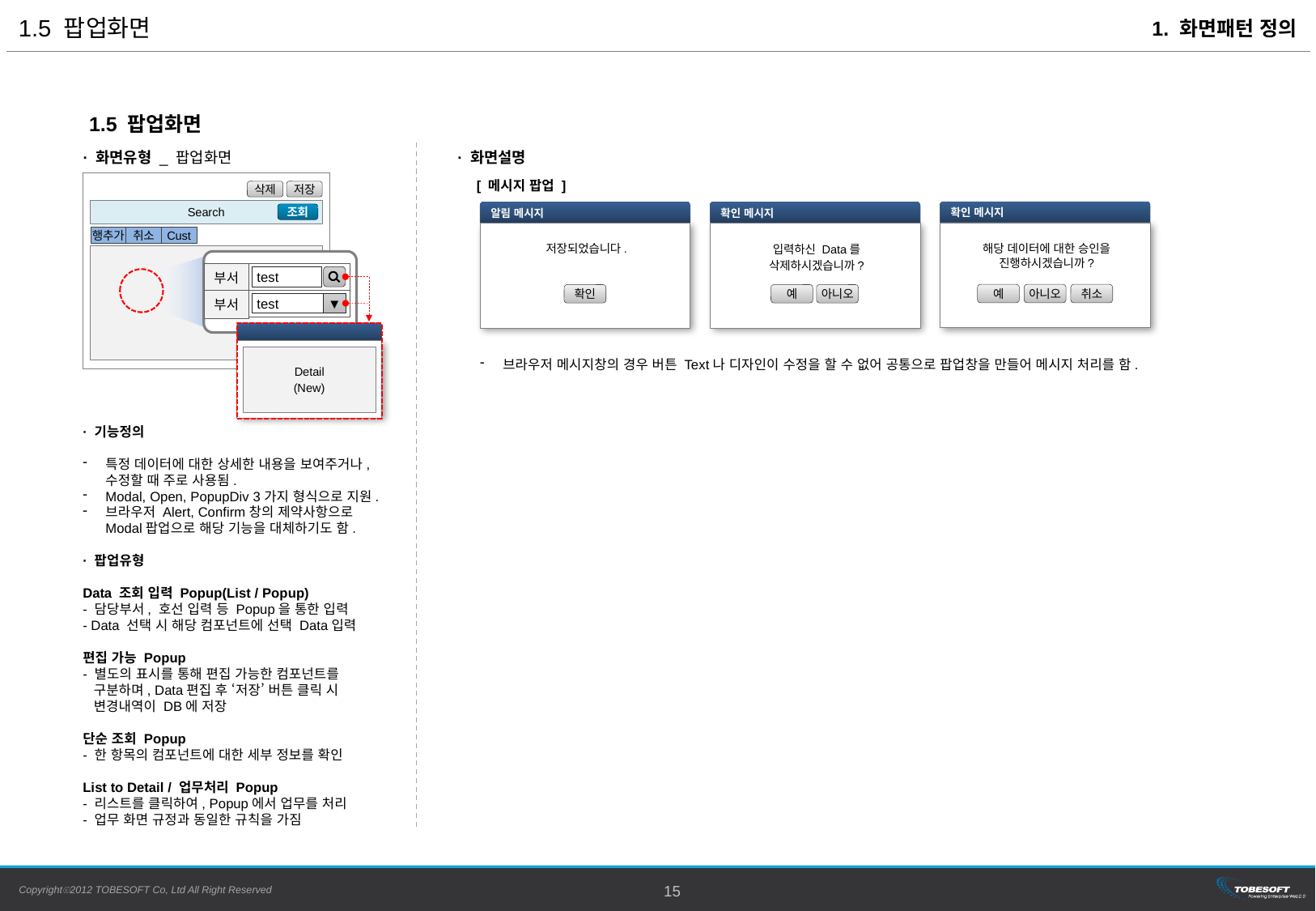

1.5 팝업화면
1. 화면패턴 정의
1.5 팝업화면

Detail
(New)

> Title
00 건
확인
취소
· 화면유형 _ 팝업화면
· 화면설명
[ 메시지 팝업 ]

삭제
저장
Search
조회
행추가
취소
Cust

부서

test

부서

test
▼

확인 메시지

해당 데이터에 대한 승인을 진행하시겠습니까?
예
아니오
취소
알림 메시지

저장되었습니다.
확인
확인 메시지

입력하신 Data를
삭제하시겠습니까?
예
아니오

Detail
(New)
저장

> Title

Detail
(New)

브라우저 메시지창의 경우 버튼 Text나 디자인이 수정을 할 수 없어 공통으로 팝업창을 만들어 메시지 처리를 함.
· 기능정의

특정 데이터에 대한 상세한 내용을 보여주거나, 수정할 때 주로 사용됨.
Modal, Open, PopupDiv 3가지 형식으로 지원.
브라우저 Alert, Confirm창의 제약사항으로 Modal팝업으로 해당 기능을 대체하기도 함.

· 팝업유형

Data 조회 입력 Popup(List / Popup)
- 담당부서, 호선 입력 등 Popup을 통한 입력
- Data 선택 시 해당 컴포넌트에 선택 Data입력

편집 가능 Popup
- 별도의 표시를 통해 편집 가능한 컴포넌트를
  구분하며, Data편집 후 ‘저장’ 버튼 클릭 시
  변경내역이 DB에 저장

단순 조회 Popup
- 한 항목의 컴포넌트에 대한 세부 정보를 확인

List to Detail / 업무처리 Popup
- 리스트를 클릭하여, Popup에서 업무를 처리
- 업무 화면 규정과 동일한 규칙을 가짐

> Title
삭제
출력
저장
Search
조회
행추가
취소
Cust

List